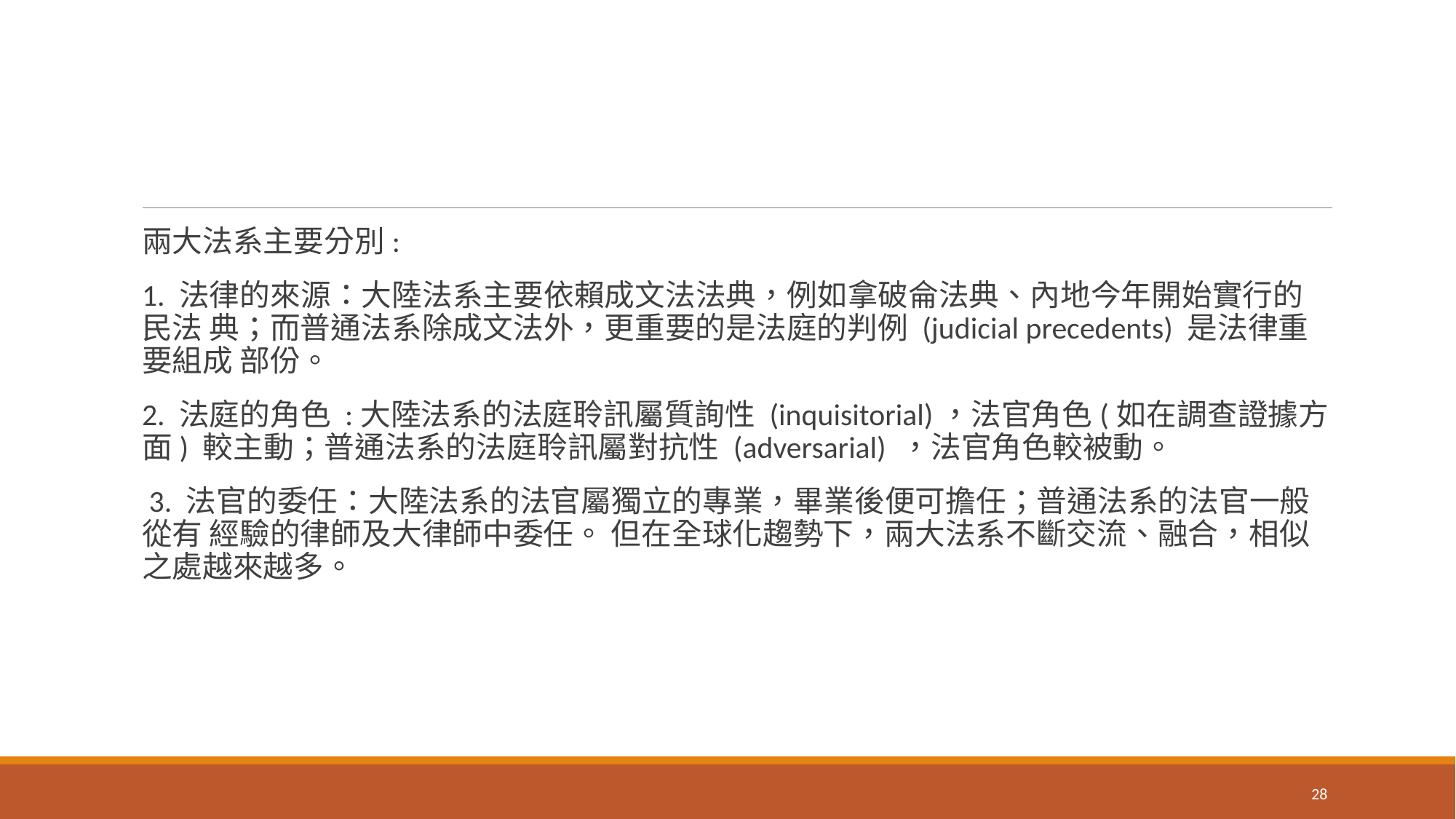

#
兩大法系主要分別:
1. 法律的來源：大陸法系主要依賴成文法法典，例如拿破侖法典、內地今年開始實行的民法 典；而普通法系除成文法外，更重要的是法庭的判例 (judicial precedents) 是法律重要組成 部份。
2. 法庭的角色 :大陸法系的法庭聆訊屬質詢性 (inquisitorial)，法官角色(如在調查證據方面) 較主動；普通法系的法庭聆訊屬對抗性 (adversarial) ，法官角色較被動。
 3. 法官的委任：大陸法系的法官屬獨立的專業，畢業後便可擔任；普通法系的法官一般從有 經驗的律師及大律師中委任。 但在全球化趨勢下，兩大法系不斷交流、融合，相似之處越來越多。
28